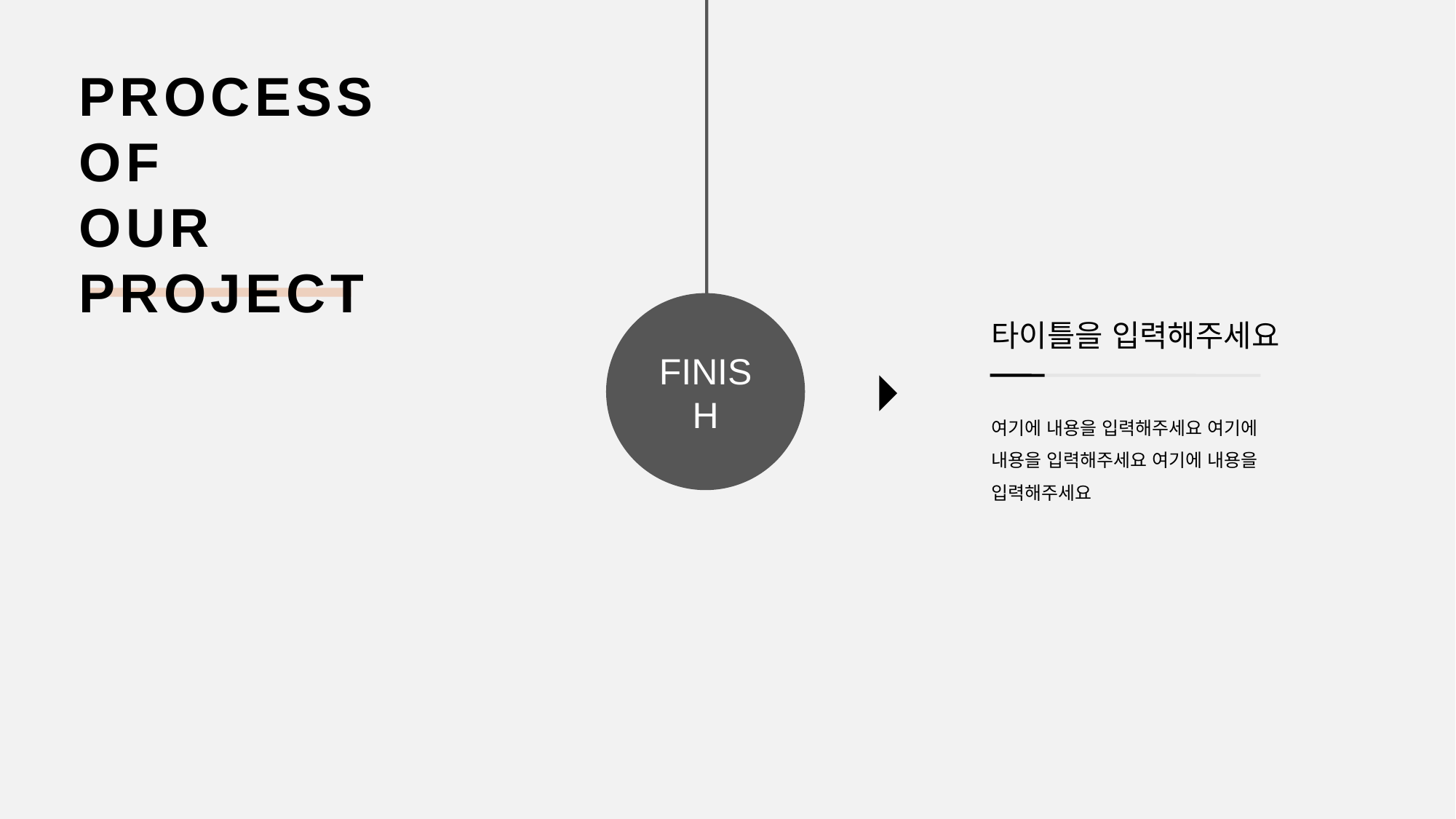

FINISH
PROCESS
OF
OUR
PROJECT

타이틀을 입력해주세요

여기에 내용을 입력해주세요 여기에 내용을 입력해주세요 여기에 내용을 입력해주세요